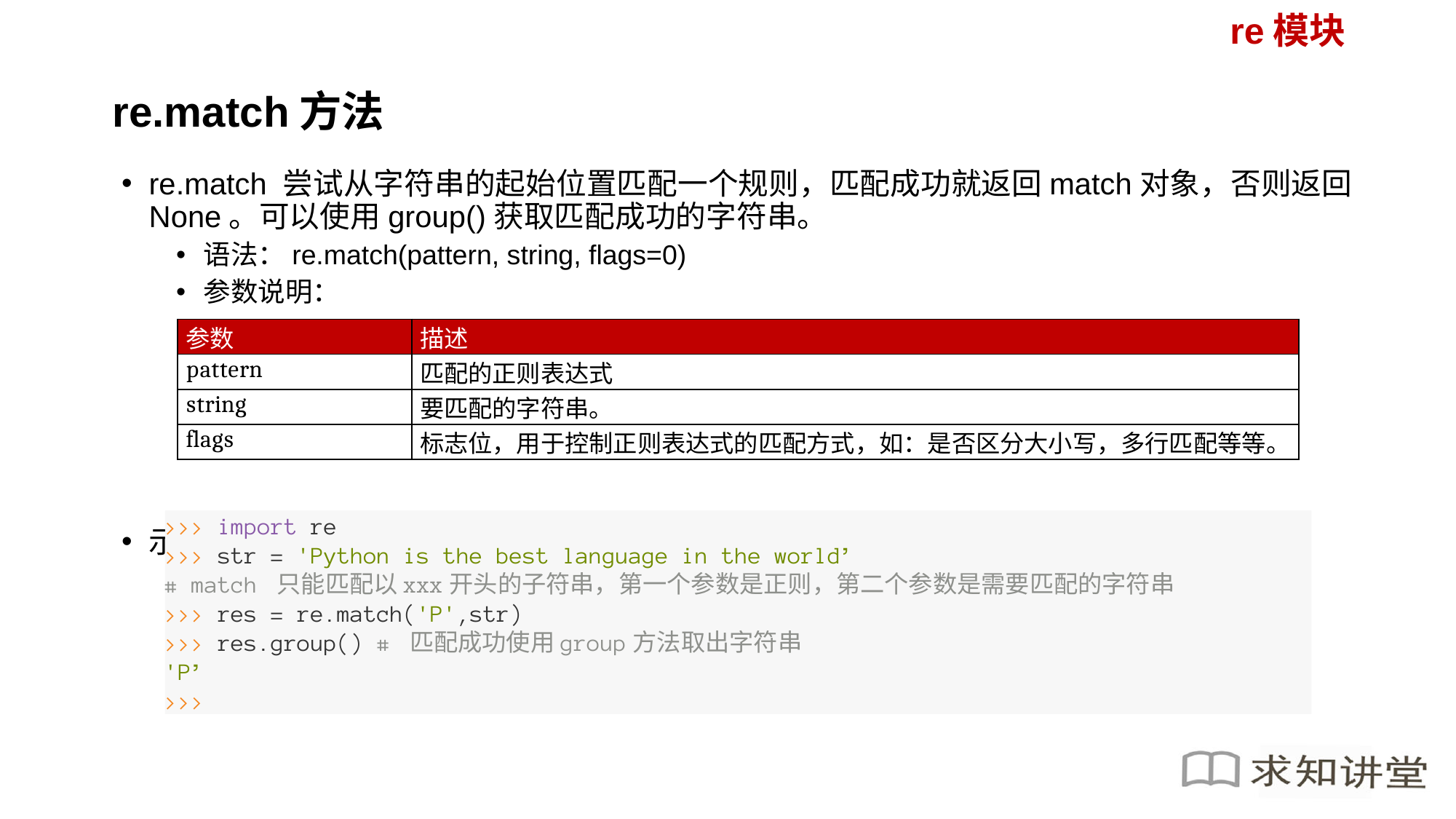

re模块
# re.match方法
re.match 尝试从字符串的起始位置匹配一个规则，匹配成功就返回match对象，否则返回None。可以使用group()获取匹配成功的字符串。
语法：re.match(pattern, string, flags=0)
参数说明：

示例1（无标志位）：

| 参数 | 描述 |
| --- | --- |
| pattern | 匹配的正则表达式 |
| string | 要匹配的字符串。 |
| flags | 标志位，用于控制正则表达式的匹配方式，如：是否区分大小写，多行匹配等等。 |
>>> import re
>>> str = 'Python is the best language in the world’
# match 只能匹配以xxx开头的子符串，第一个参数是正则，第二个参数是需要匹配的字符串
>>> res = re.match('P',str)
>>> res.group() # 匹配成功使用group方法取出字符串
'P’
>>>